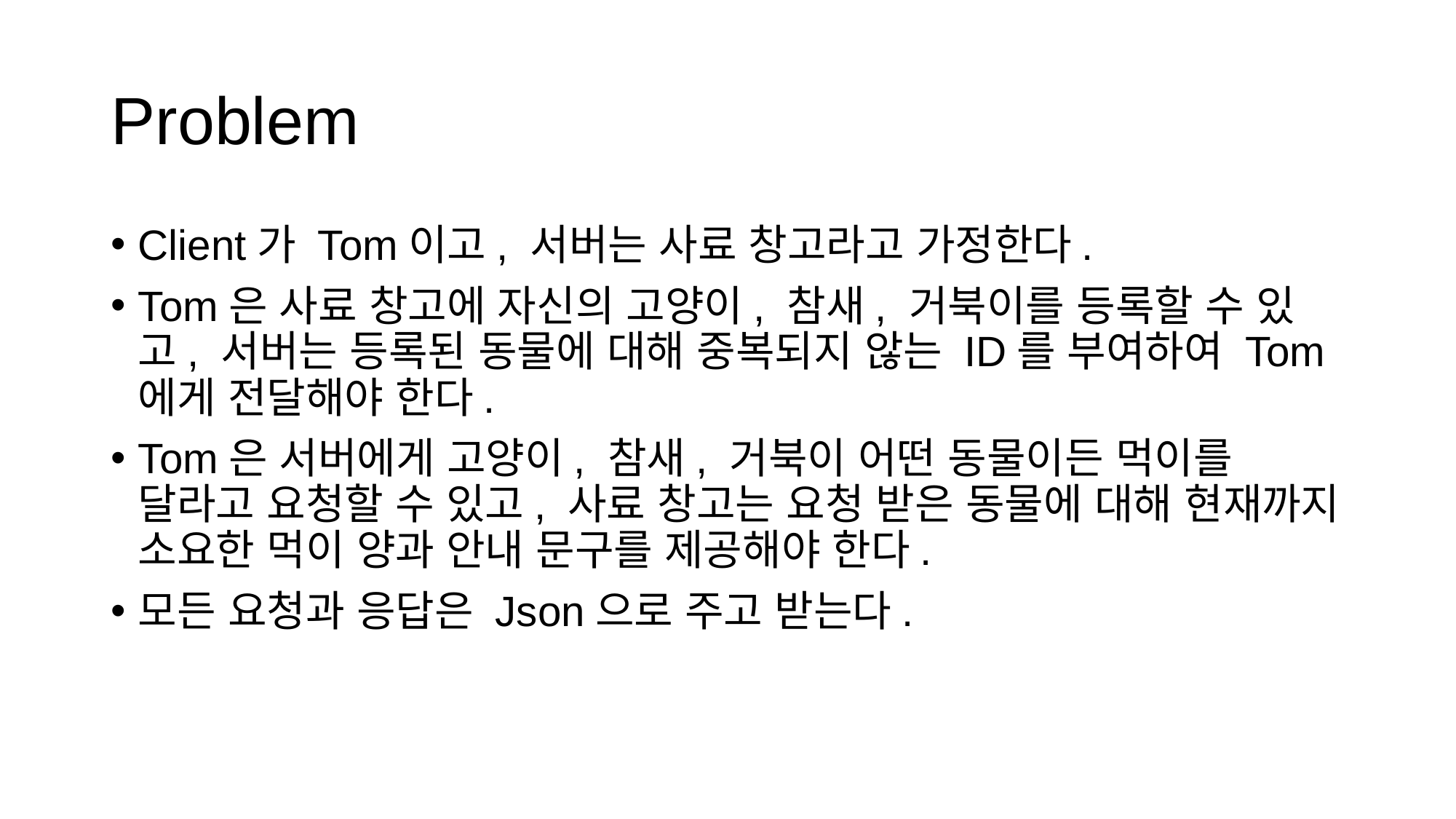

# Problem
Client가 Tom이고, 서버는 사료 창고라고 가정한다.
Tom은 사료 창고에 자신의 고양이, 참새, 거북이를 등록할 수 있고, 서버는 등록된 동물에 대해 중복되지 않는 ID를 부여하여 Tom에게 전달해야 한다.
Tom은 서버에게 고양이, 참새, 거북이 어떤 동물이든 먹이를 달라고 요청할 수 있고, 사료 창고는 요청 받은 동물에 대해 현재까지 소요한 먹이 양과 안내 문구를 제공해야 한다.
모든 요청과 응답은 Json으로 주고 받는다.